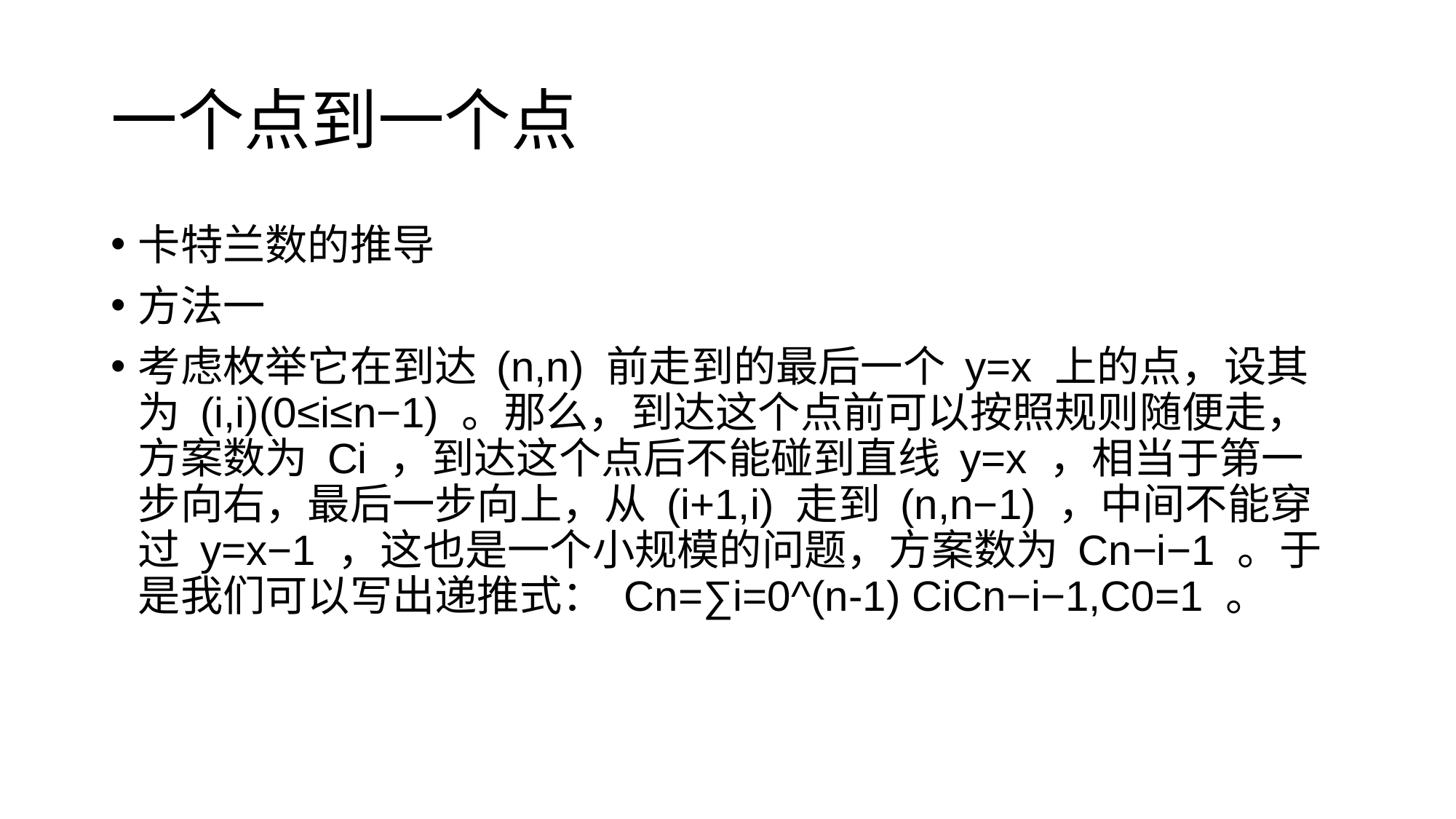

# 一个点到一个点
卡特兰数的推导
方法一
考虑枚举它在到达 (n,n) 前走到的最后一个 y=x 上的点，设其为 (i,i)(0≤i≤n−1) 。那么，到达这个点前可以按照规则随便走，方案数为 Ci ，到达这个点后不能碰到直线 y=x ，相当于第一步向右，最后一步向上，从 (i+1,i) 走到 (n,n−1) ，中间不能穿过 y=x−1 ，这也是一个小规模的问题，方案数为 Cn−i−1 。于是我们可以写出递推式： Cn=∑i=0^(n-1) CiCn−i−1,C0=1 。